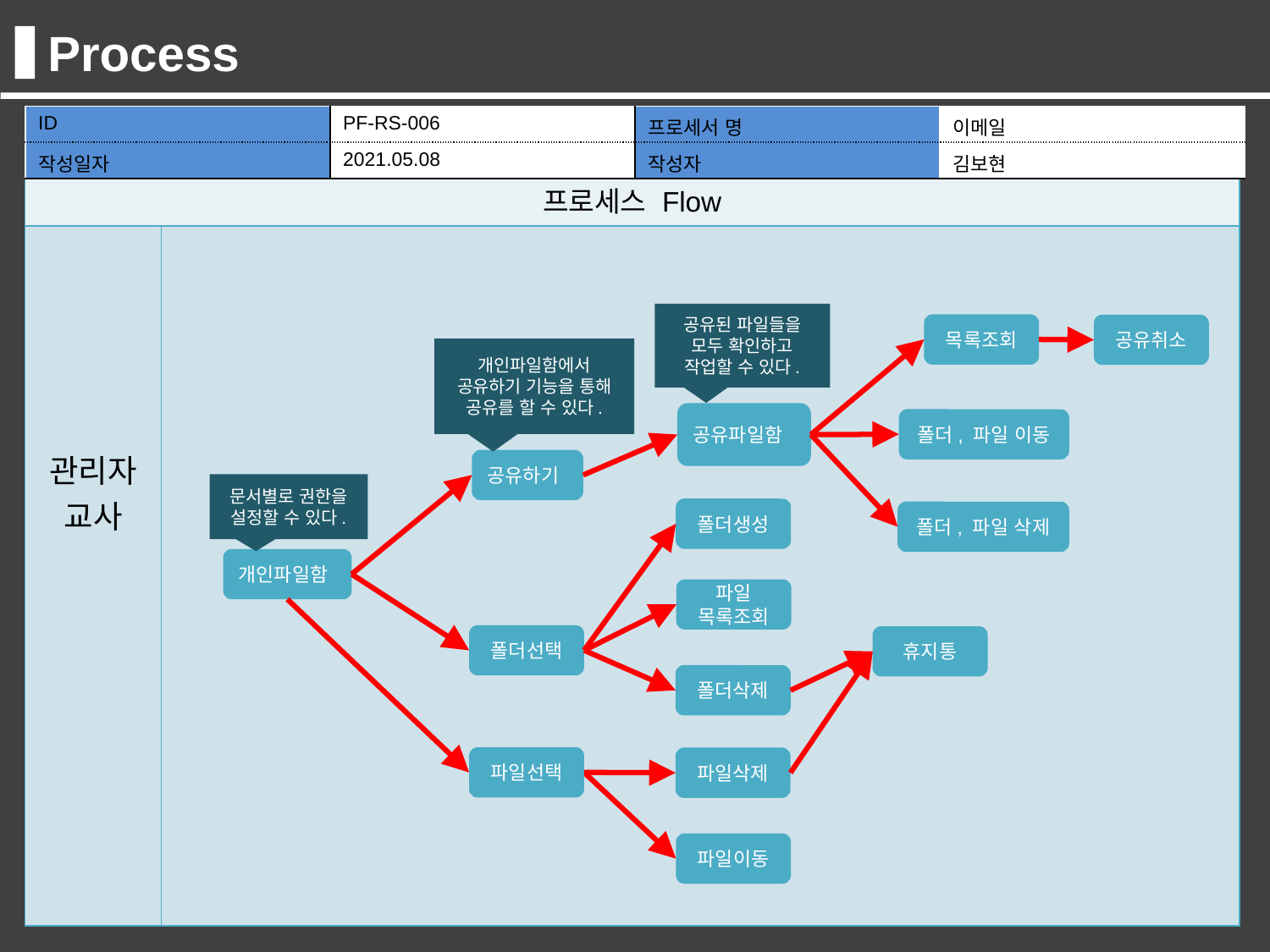

Process

| ID | PF-RS-006 | 프로세서 명 | 이메일 |
| --- | --- | --- | --- |
| 작성일자 | 2021.05.08 | 작성자 | 김보현 |
| 프로세스 Flow |  |
| --- | --- |
| 관리자 교사 |  |
공유된 파일들을 모두 확인하고 작업할 수 있다.
목록조회
공유취소
개인파일함에서 공유하기 기능을 통해 공유를 할 수 있다.
공유파일함
폴더, 파일 이동
공유하기
문서별로 권한을 설정할 수 있다.
폴더생성
폴더, 파일 삭제
개인파일함
파일
목록조회
폴더선택
휴지통
폴더삭제
파일선택
파일삭제
파일이동